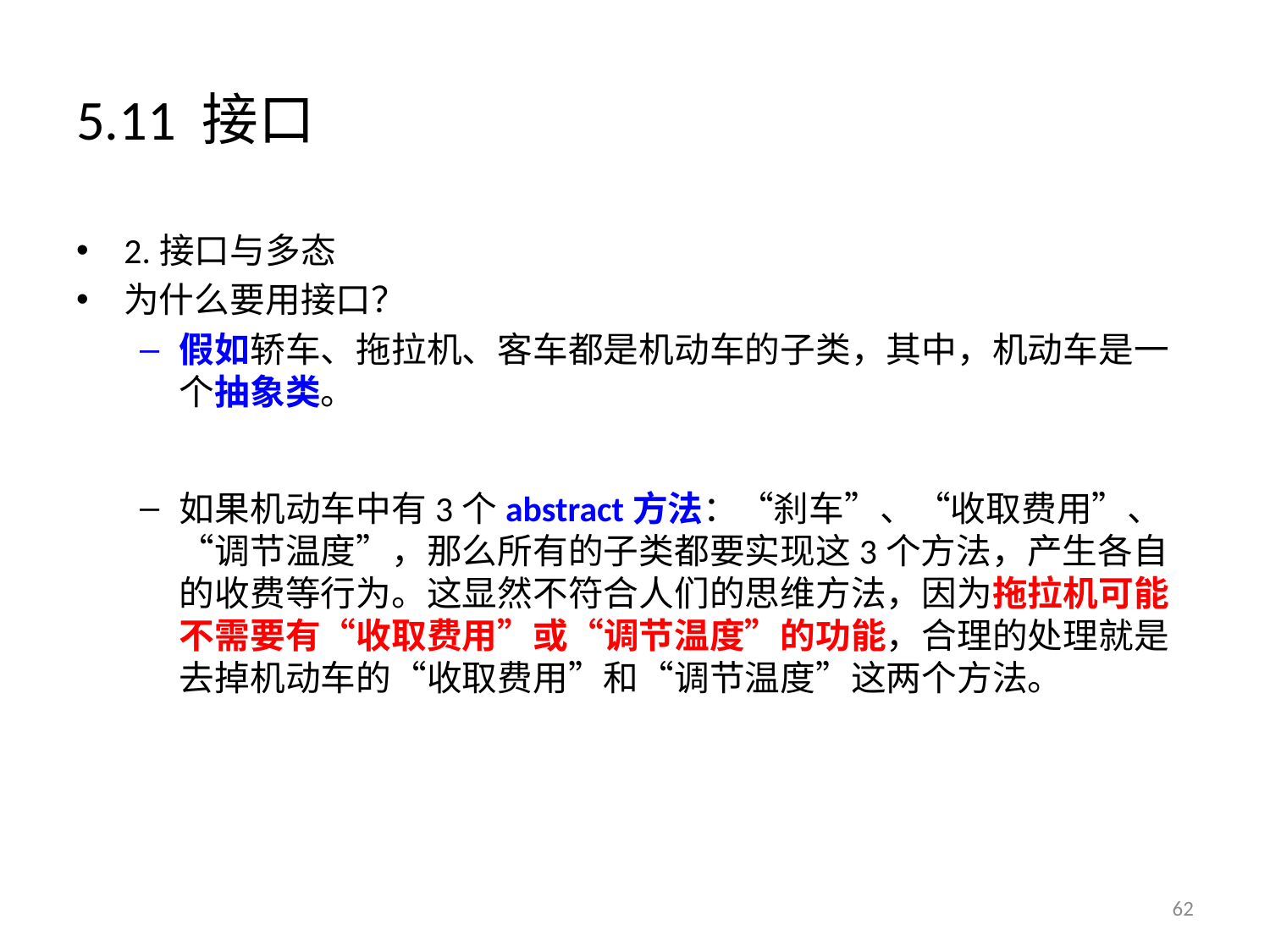

# 5.11 接口
2.接口与多态
为什么要用接口？
假如轿车、拖拉机、客车都是机动车的子类，其中，机动车是一个抽象类。

如果机动车中有3个abstract方法：“刹车”、“收取费用”、“调节温度”，那么所有的子类都要实现这3个方法，产生各自的收费等行为。这显然不符合人们的思维方法，因为拖拉机可能不需要有“收取费用”或“调节温度”的功能，合理的处理就是去掉机动车的“收取费用”和“调节温度”这两个方法。
62